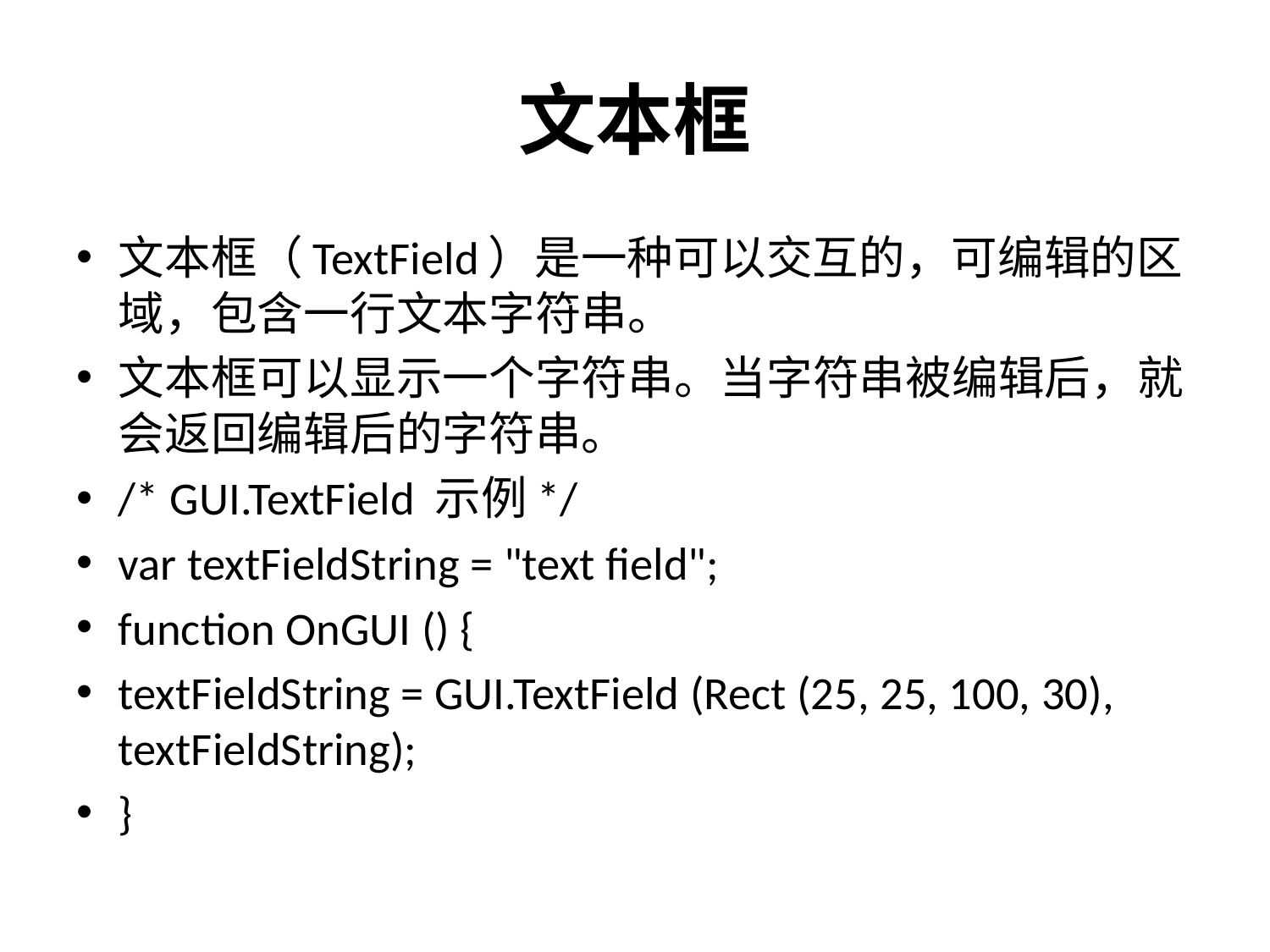

# 文本框
文本框（TextField）是一种可以交互的，可编辑的区域，包含一行文本字符串。
文本框可以显示一个字符串。当字符串被编辑后，就会返回编辑后的字符串。
/* GUI.TextField 示例*/
var textFieldString = "text field";
function OnGUI () {
textFieldString = GUI.TextField (Rect (25, 25, 100, 30), textFieldString);
}